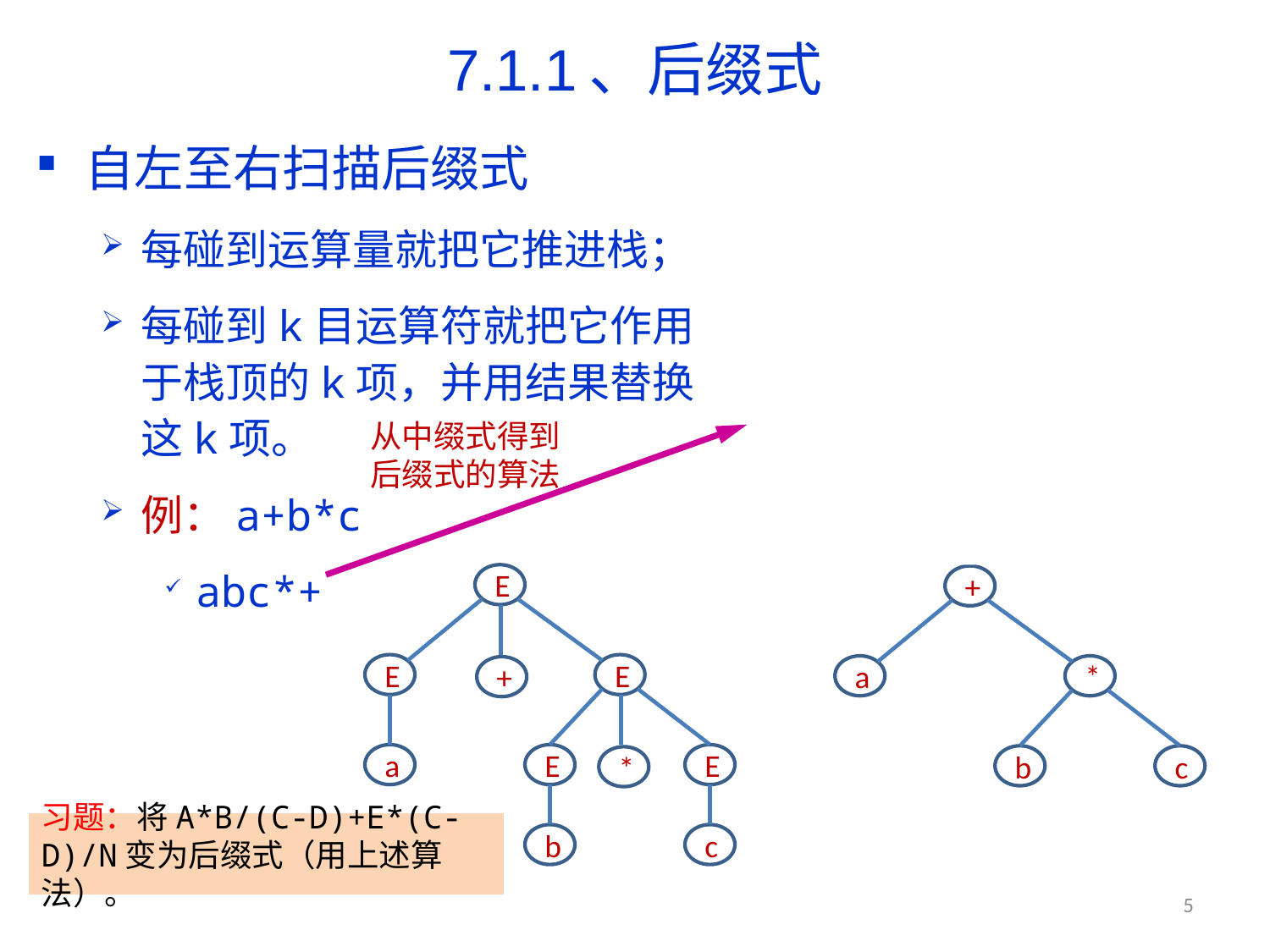

# 7.1.1、后缀式

自左至右扫描后缀式
每碰到运算量就把它推进栈；
每碰到k目运算符就把它作用于栈顶的k项，并用结果替换这k项。
例：a+b*c
abc*+
|  |
| --- |
|  |
|  |
|  |
|  |
|  |
| --- |
|  |
|  |
|  |
| a |
|  |
| --- |
|  |
|  |
| b |
| a |
|  |
| --- |
|  |
| c |
| b |
| a |
|  |
| --- |
| \* |
| c |
| b |
| a |
| + |
| --- |
| \* |
| c |
| b |
| a |
|  |
| --- |
|  |
|  |
|  |
|  |
|  |
| --- |
|  |
|  |
|  |
| + |
|  |
| --- |
|  |
|  |
| \* |
| + |
|  |
| --- |
|  |
|  |
|  |
| + |
|  |
| --- |
|  |
|  |
|  |
|  |
从中缀式得到后缀式的算法
逆波兰栈
临时算符栈
E
E
E
+
a
E
E
*
b
c
+
a
*
b
c

|  |
| --- |
|  |
| 5 |
|  |
| --- |
| 6 |
| 5 |
| 7 |
| --- |
| 6 |
| 5 |
|  |
| --- |
| 42 |
| 5 |
|  |
| --- |
|  |
| 47 |
习题：将A*B/(C-D)+E*(C-D)/N变为后缀式（用上述算法）。
5